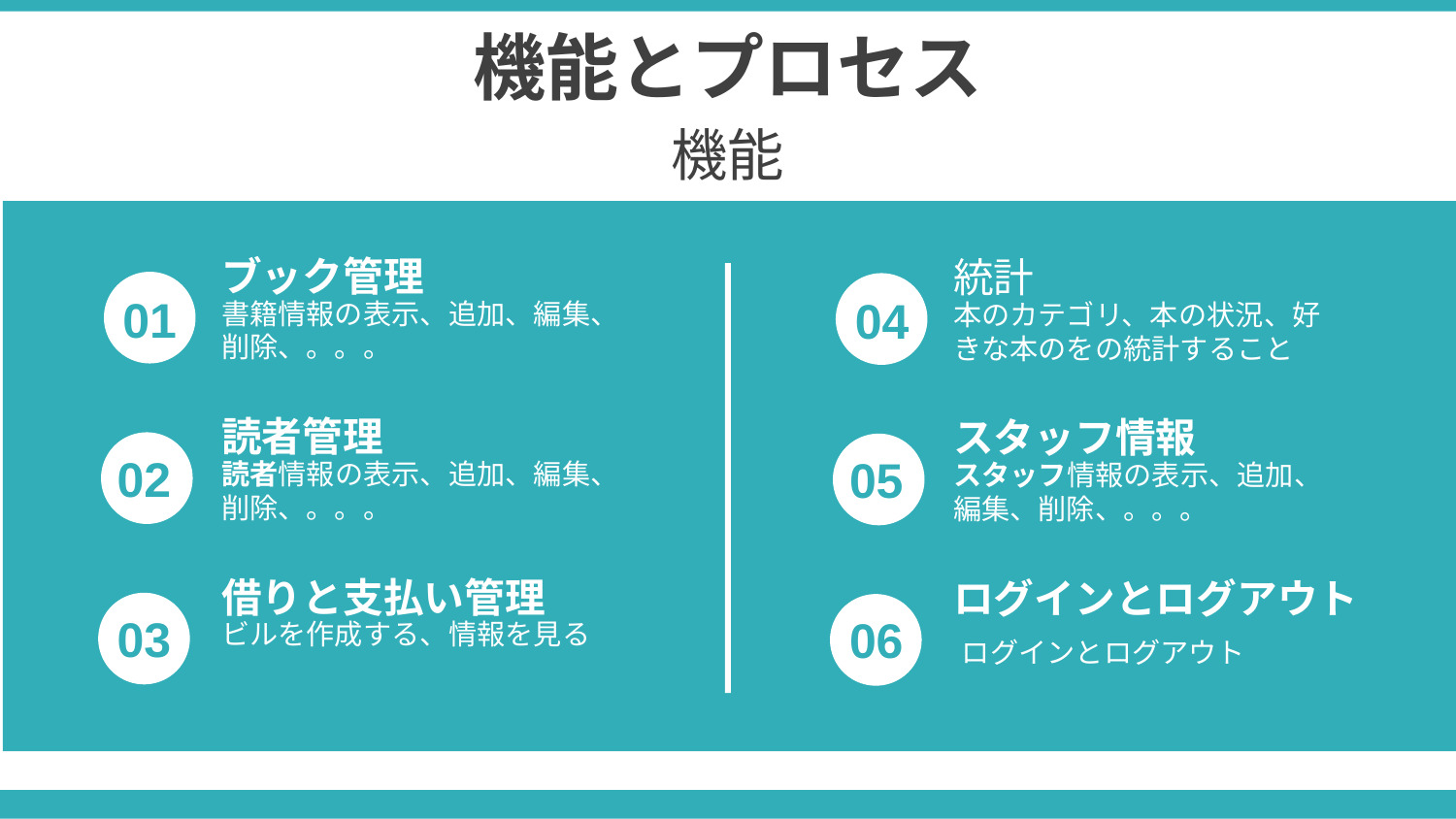

機能とプロセス
機能

ブック管理
書籍情報の表示、追加、編集、削除、。。。
統計
本のカテゴリ、本の状況、好きな本のをの統計すること

01
04
読者管理
読者情報の表示、追加、編集、削除、。。。
スタッフ情報
スタッフ情報の表示、追加、編集、削除、。。。

02
05
借りと支払い管理
ビルを作成する、情報を見る
ログインとログアウト

03
06
ログインとログアウト